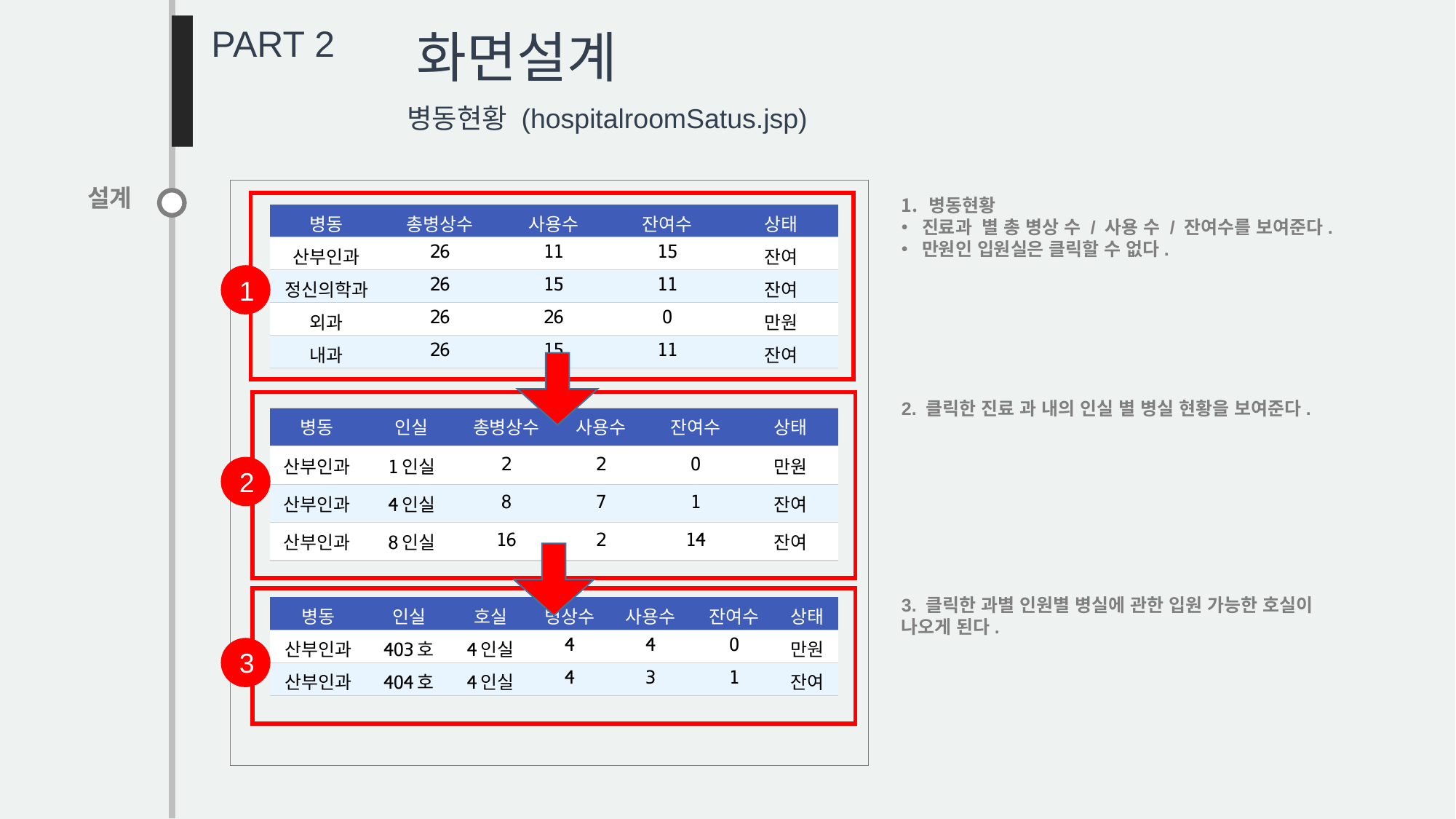

PART 2
화면설계
병동현황 (hospitalroomSatus.jsp)
설계

병동현황
진료과  별 총 병상 수 / 사용 수 / 잔여수를 보여준다.
만원인 입원실은 클릭할 수 없다.

| 병동 | 총병상수 | 사용수 | 잔여수 | 상태 |
| --- | --- | --- | --- | --- |
| 산부인과 | 26 | 11 | 15 | 잔여 |
| 정신의학과 | 26 | 15 | 11 | 잔여 |
| 외과 | 26 | 26 | 0 | 만원 |
| 내과 | 26 | 15 | 11 | 잔여 |
1

2. 클릭한 진료 과 내의 인실 별 병실 현황을 보여준다.

| 병동 | 인실 | 총병상수 | 사용수 | 잔여수 | 상태 |
| --- | --- | --- | --- | --- | --- |
| 산부인과 | 1인실 | 2 | 2 | 0 | 만원 |
| 산부인과 | 4인실 | 8 | 7 | 1 | 잔여 |
| 산부인과 | 8인실 | 16 | 2 | 14 | 잔여 |
2

3. 클릭한 과별 인원별 병실에 관한 입원 가능한 호실이 나오게 된다.

| 병동 | 인실 | 호실 | 병상수 | 사용수 | 잔여수 | 상태 |
| --- | --- | --- | --- | --- | --- | --- |
| 산부인과 | 403호 | 4인실 | 4 | 4 | 0 | 만원 |
| 산부인과 | 404호 | 4인실 | 4 | 3 | 1 | 잔여 |
3